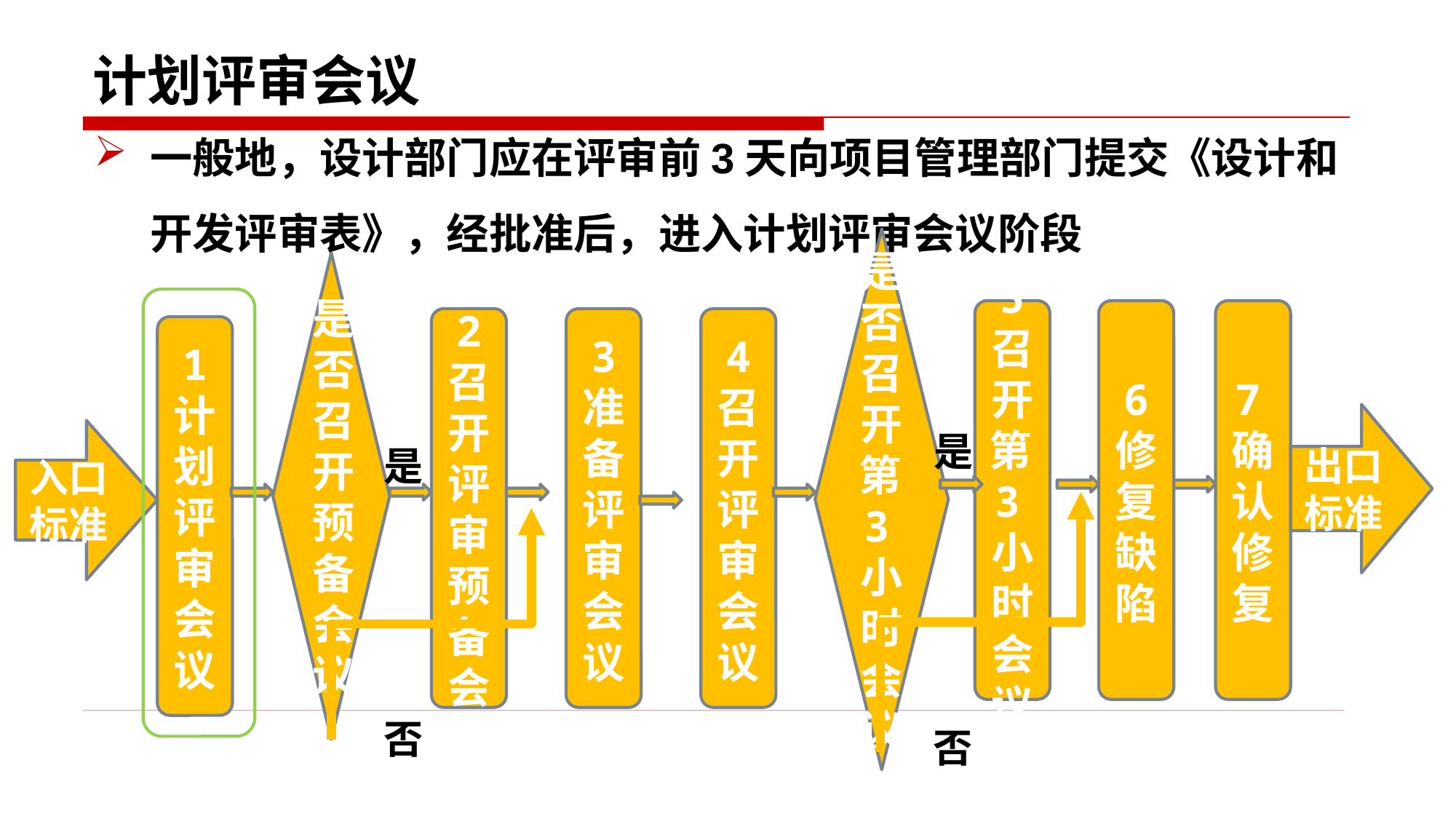

# 计划评审会议
一般地，设计部门应在评审前3天向项目管理部门提交《设计和开发评审表》，经批准后，进入计划评审会议阶段

是否召开第3小时会议
是否召开预备会议
5
召开第3小时会议
6 修复缺陷
7确认修复
2
召开评审预备会
3 准备评审会议
4 召开评审会议
1 计划评审会议
出口标准
入口标准
是
是

否
否